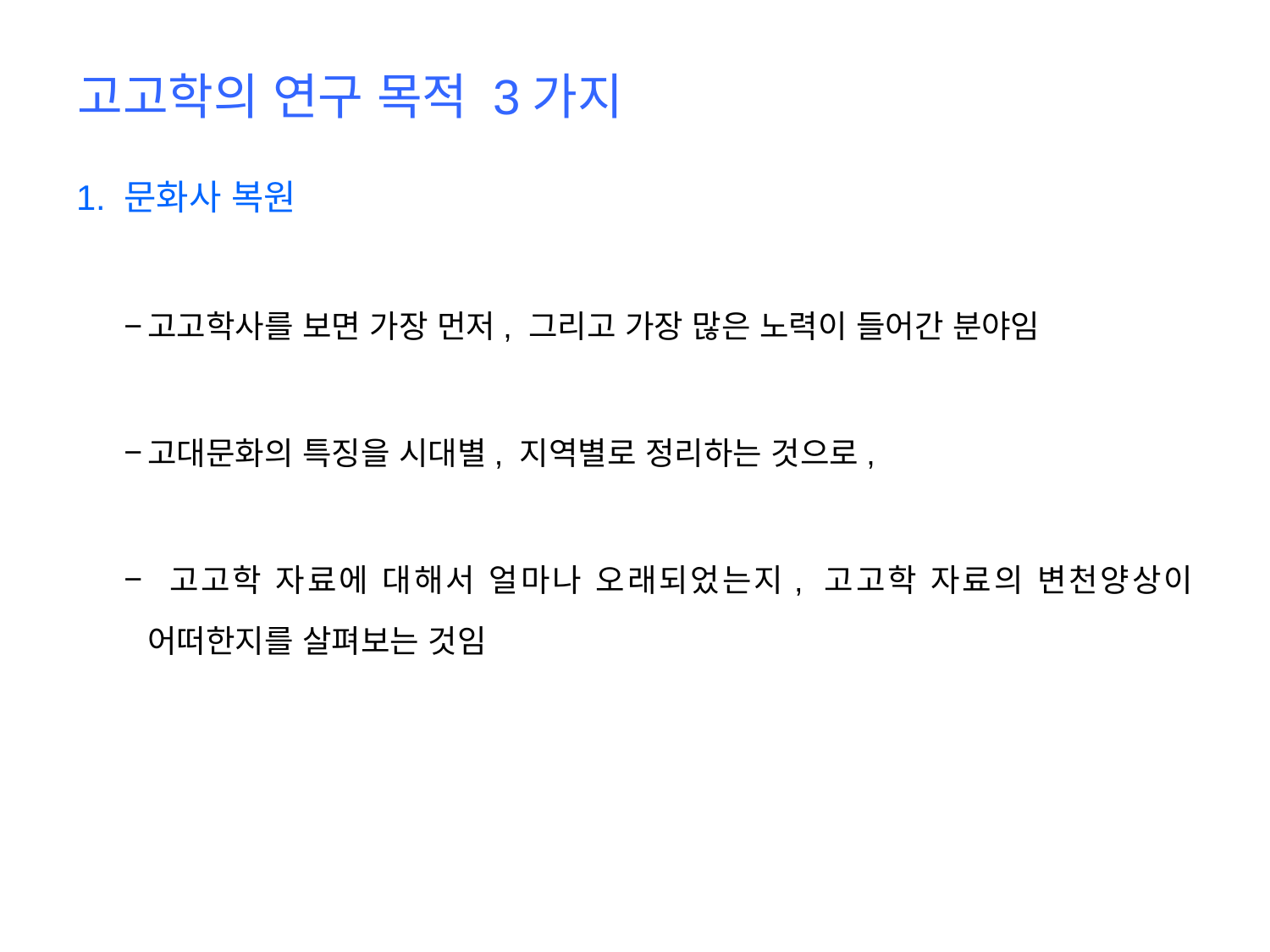

# 고고학의 연구 목적 3가지
1. 문화사 복원

고고학사를 보면 가장 먼저, 그리고 가장 많은 노력이 들어간 분야임

고대문화의 특징을 시대별, 지역별로 정리하는 것으로,

 고고학 자료에 대해서 얼마나 오래되었는지, 고고학 자료의 변천양상이 어떠한지를 살펴보는 것임